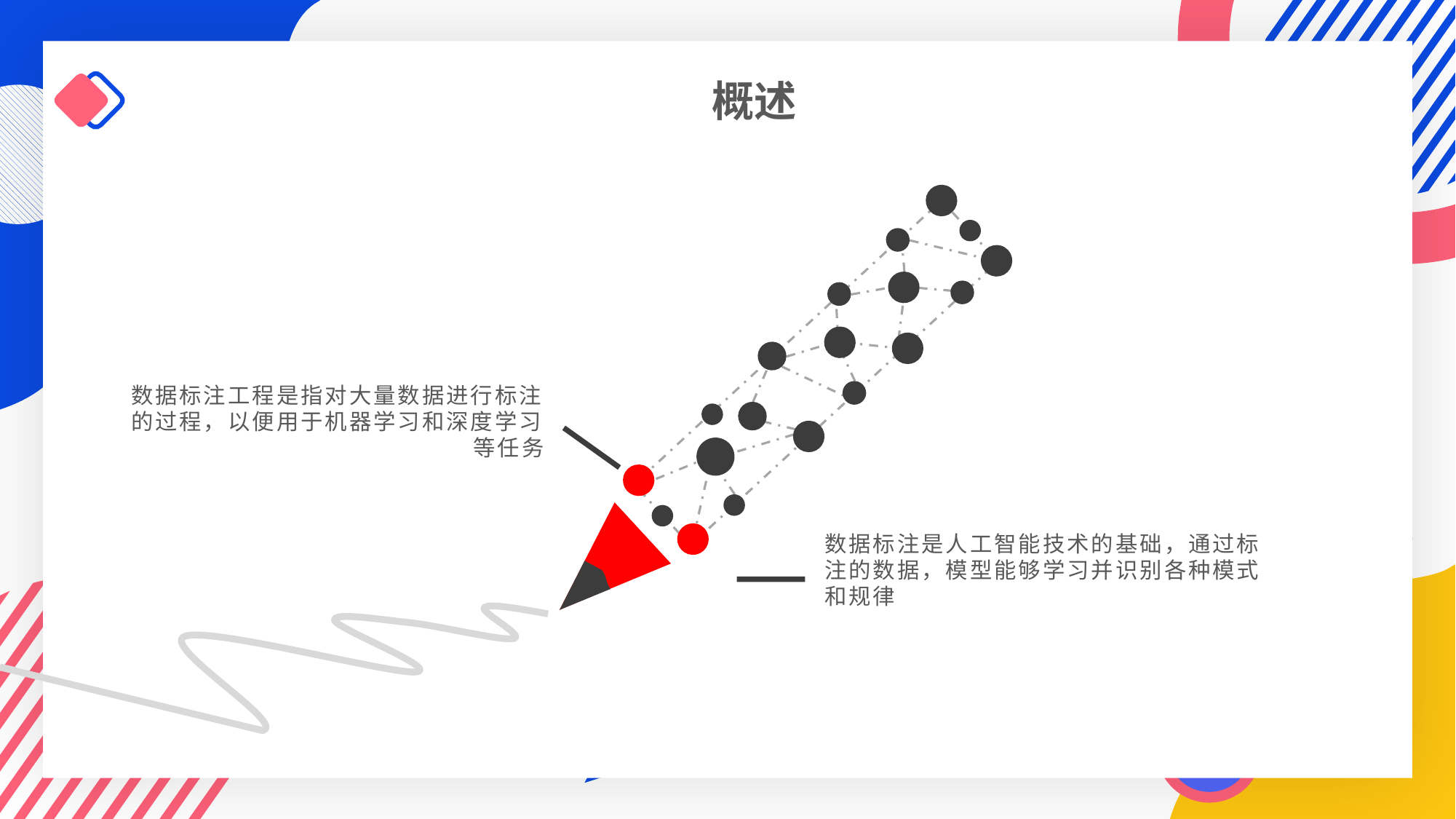

概述

数据标注工程是指对大量数据进行标注的过程，以便用于机器学习和深度学习等任务

数据标注是人工智能技术的基础，通过标注的数据，模型能够学习并识别各种模式和规律